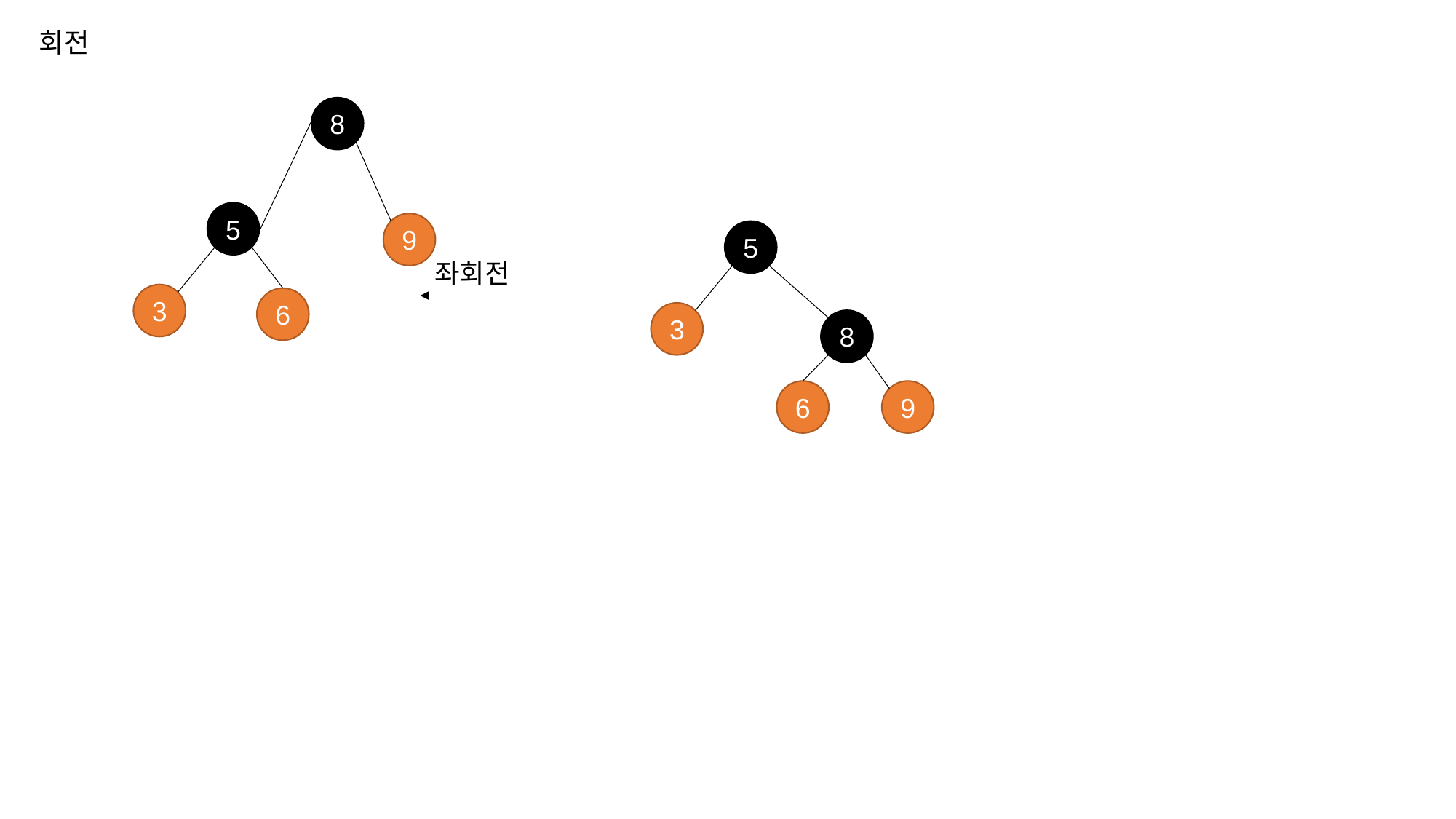

회전
8
5
9
5
좌회전
3
6
3
8
6
9